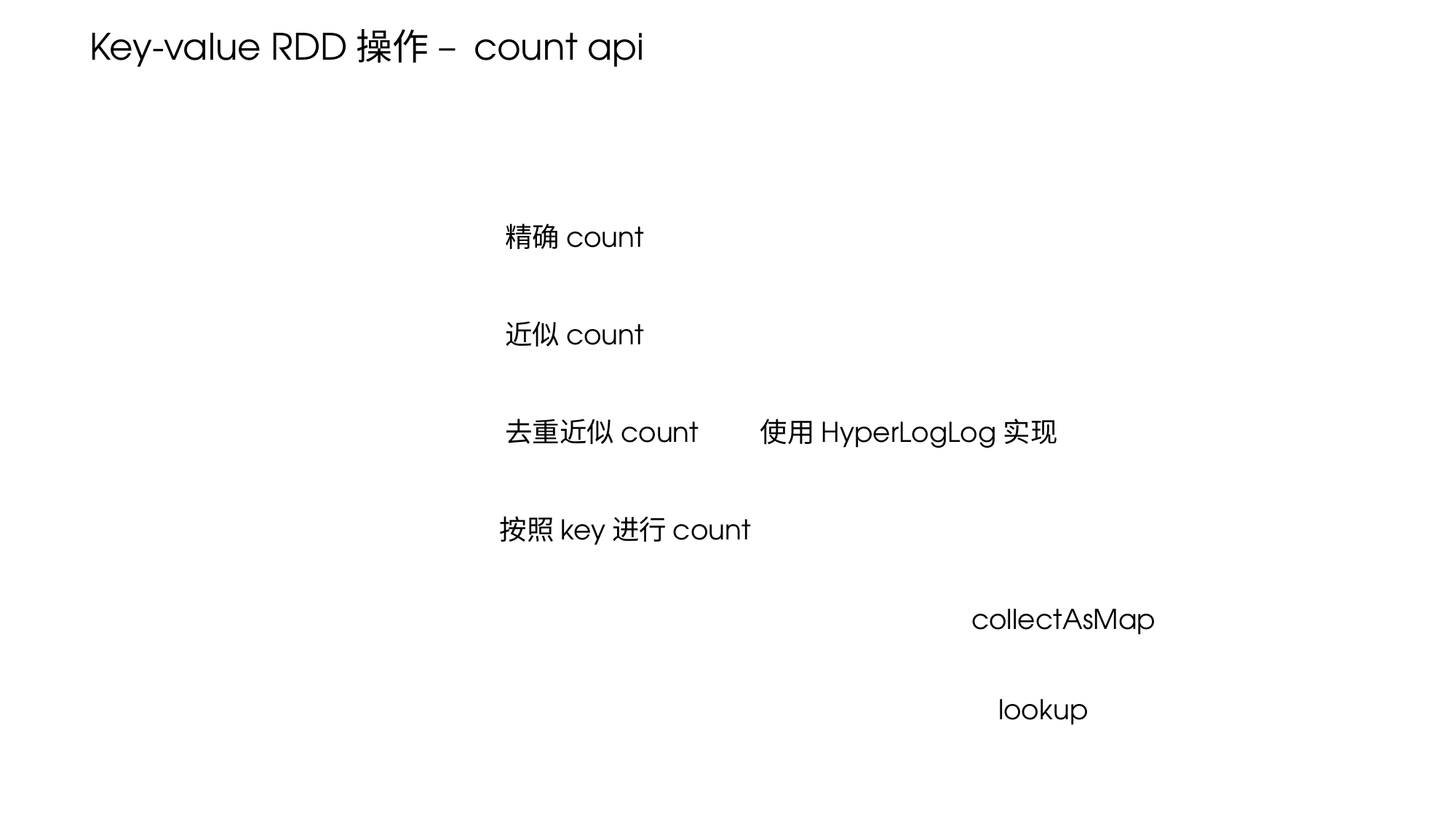

Key-value RDD操作 – count api
精确count
近似count
去重近似count
使用HyperLogLog实现
按照key进行count
collectAsMap
lookup